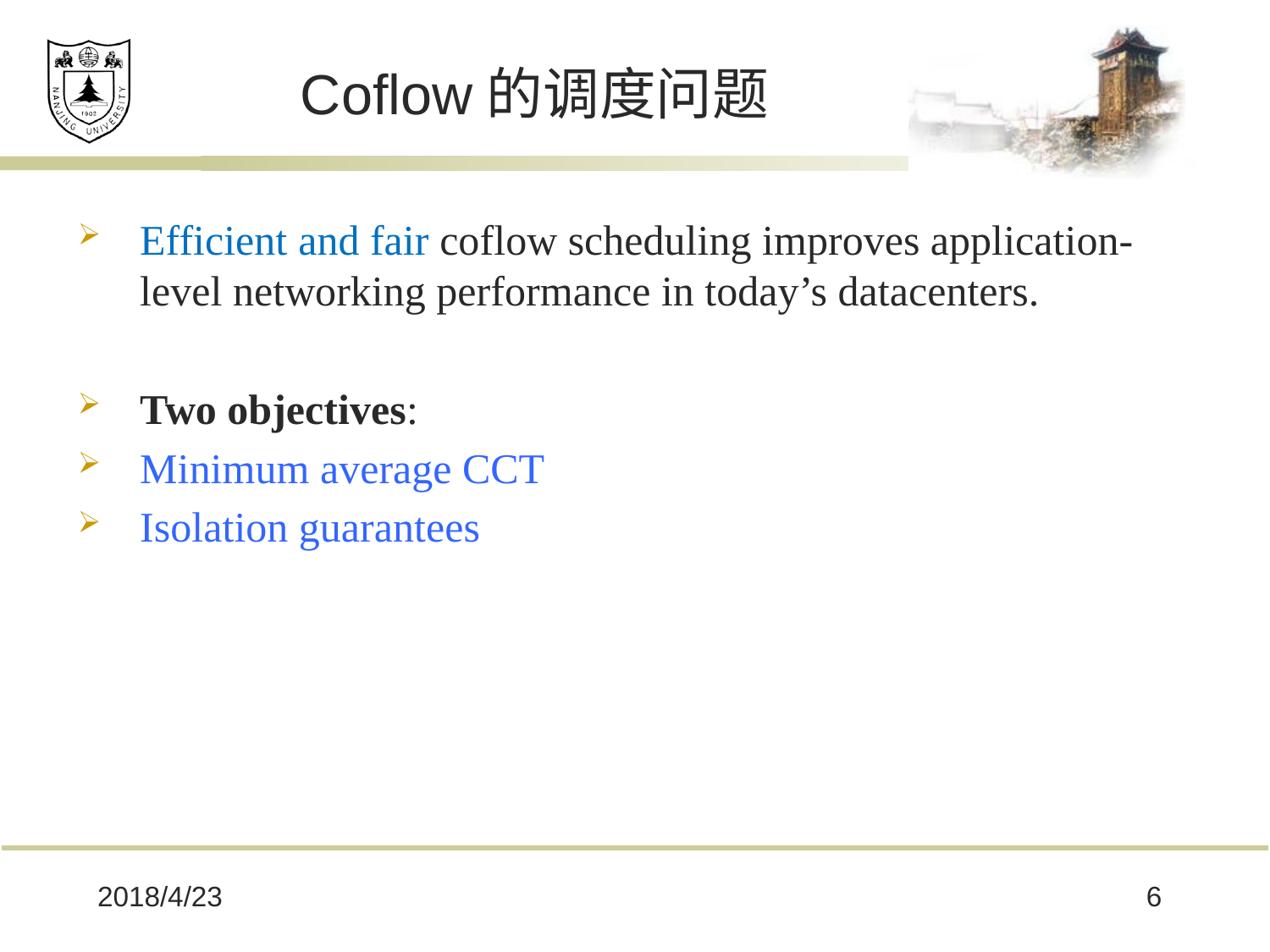

# Coflow的调度问题
Efficient and fair coflow scheduling improves application-level networking performance in today’s datacenters.

Two objectives:
Minimum average CCT
Isolation guarantees
2018/4/23
6